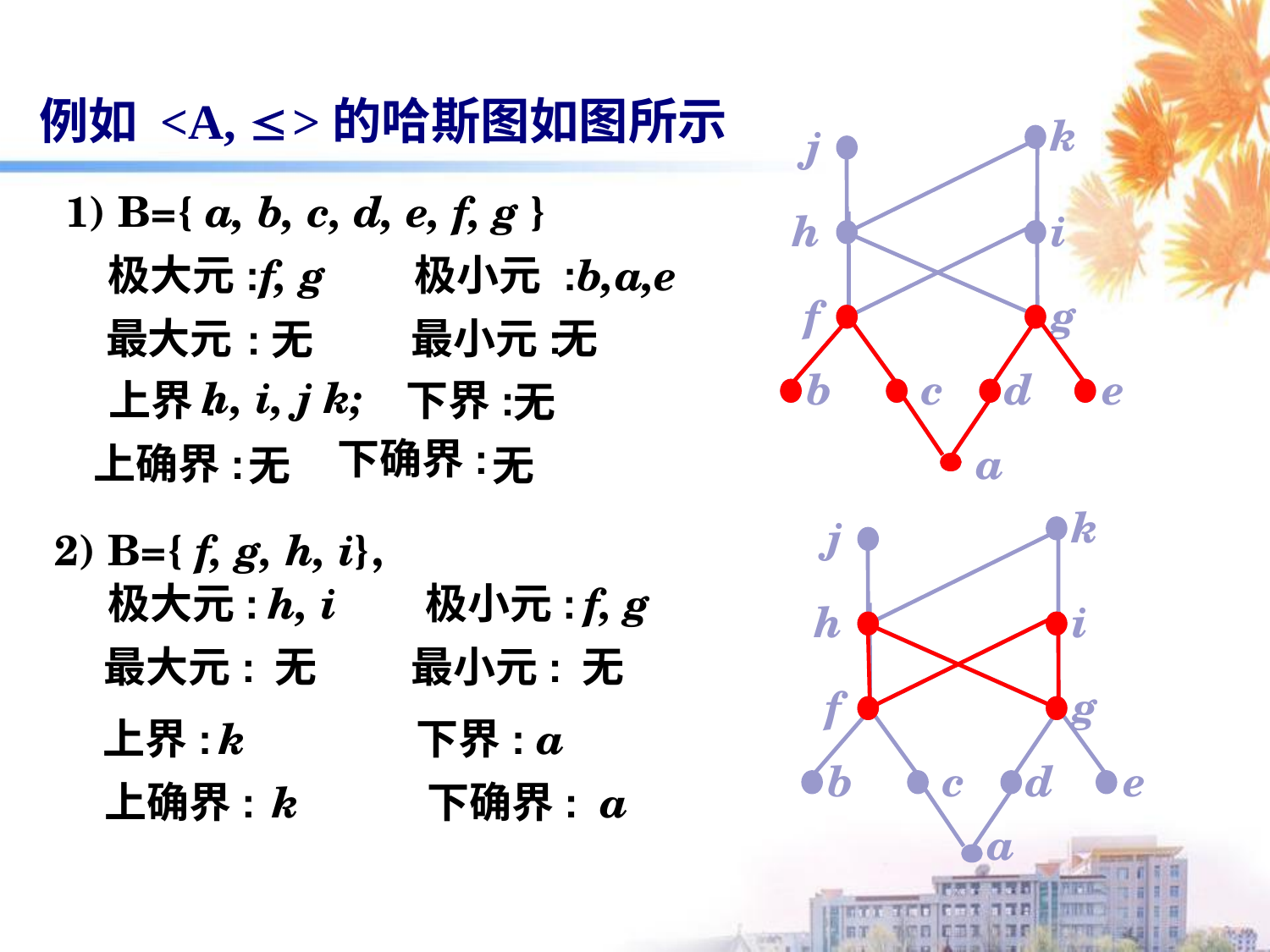

例如 <A, ≤ >的哈斯图如图所示
k
j

1) B={ a, b, c, d, e, f, g }
h
i

极大元
:f, g
极小元
:b,a,e

f
g
:无
最大元
最小元:
无

b
c
d
e
h, i, j k;
无
上界:
下界:

下确界:
无
无
上确界:
a

k
2) B={ f, g, h, i},
j

极大元:
 h, i
极小元:
f, g
h
i

最大元:
无
最小元:
无

f
g
上界:
k
下界:
a

b
c
d
e
上确界:
k
下确界:
a

a